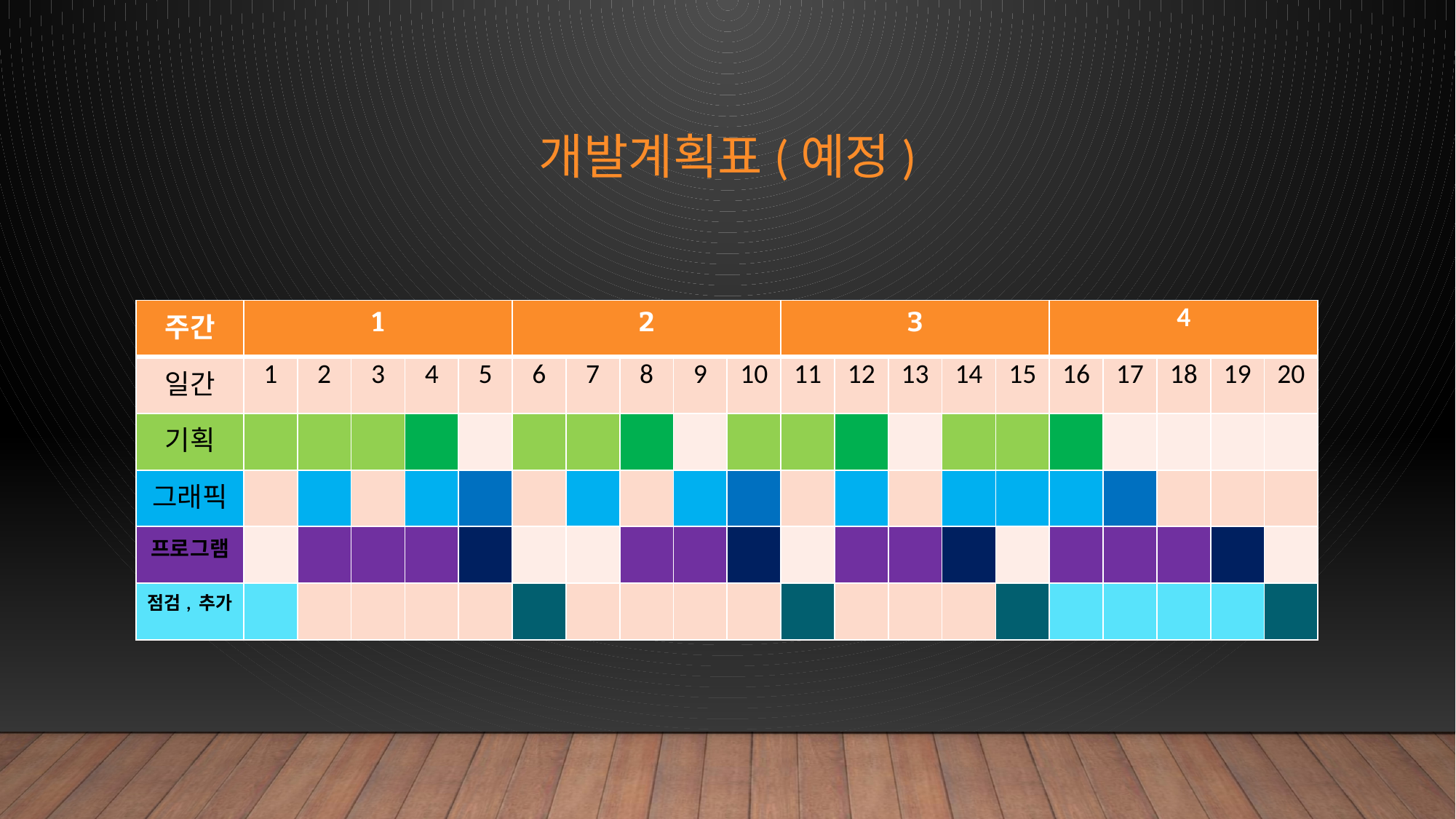

# 개발계획표(예정)
| 주간 | 1 |  |  |  |  | 2 |  |  |  |  | 3 |  |  |  |  | 4 |  |  |  |  |
| --- | --- | --- | --- | --- | --- | --- | --- | --- | --- | --- | --- | --- | --- | --- | --- | --- | --- | --- | --- | --- |
| 일간 | 1 | 2 | 3 | 4 | 5 | 6 | 7 | 8 | 9 | 10 | 11 | 12 | 13 | 14 | 15 | 16 | 17 | 18 | 19 | 20 |
| 기획 |  |  |  |  |  |  |  |  |  |  |  |  |  |  |  |  |  |  |  |  |
| 그래픽 |  |  |  |  |  |  |  |  |  |  |  |  |  |  |  |  |  |  |  |  |
| 프로그램 |  |  |  |  |  |  |  |  |  |  |  |  |  |  |  |  |  |  |  |  |
| 점검, 추가 |  |  |  |  |  |  |  |  |  |  |  |  |  |  |  |  |  |  |  |  |